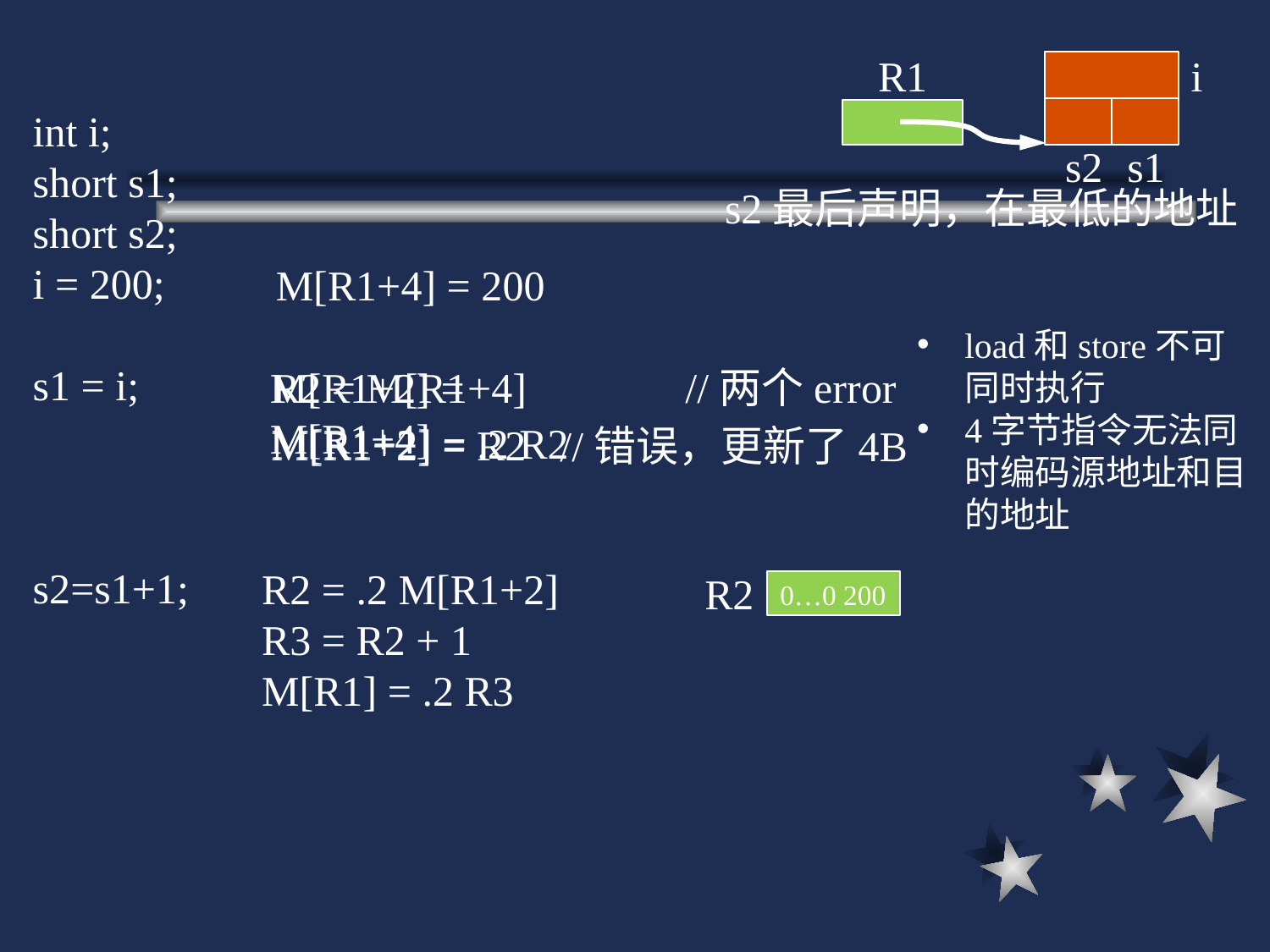

R1
i

int i;
short s1;
short s2;
i = 200;

s1 = i;

s2=s1+1;

s2
s1
s2最后声明，在最低的地址
M[R1+4] = 200
load和store不可同时执行
4字节指令无法同时编码源地址和目的地址
M[R1+2] = M[R1+4]
R2 = M[R1+4]
//两个error
M[R1+2] = .2 R2
M[R1+2] = R2
//错误，更新了4B
R2 = .2 M[R1+2]
R3 = R2 + 1
M[R1] = .2 R3
R2
0…0 200